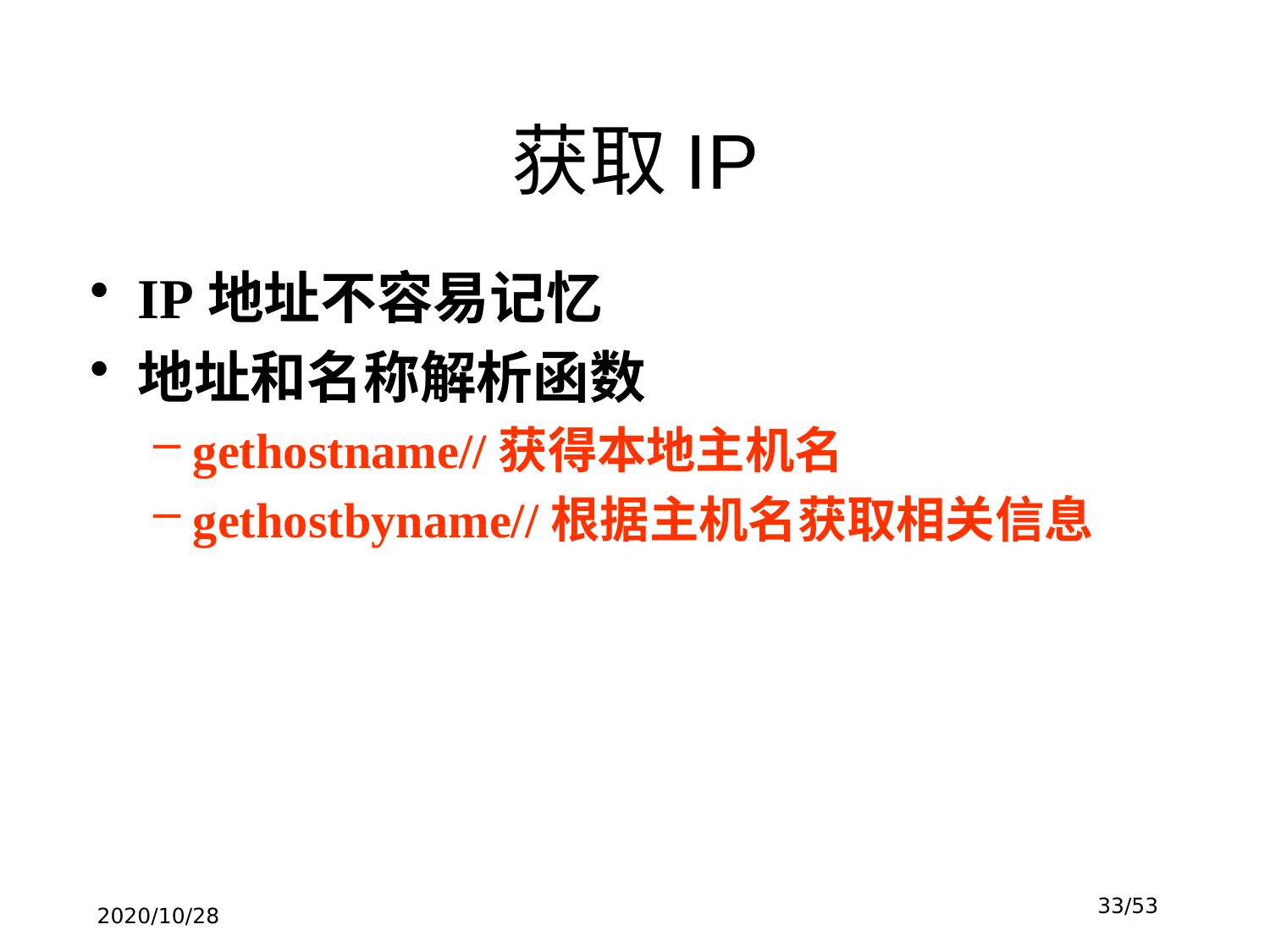

获取IP
IP地址不容易记忆
地址和名称解析函数
gethostname//获得本地主机名
gethostbyname//根据主机名获取相关信息
33/53
2020/10/28